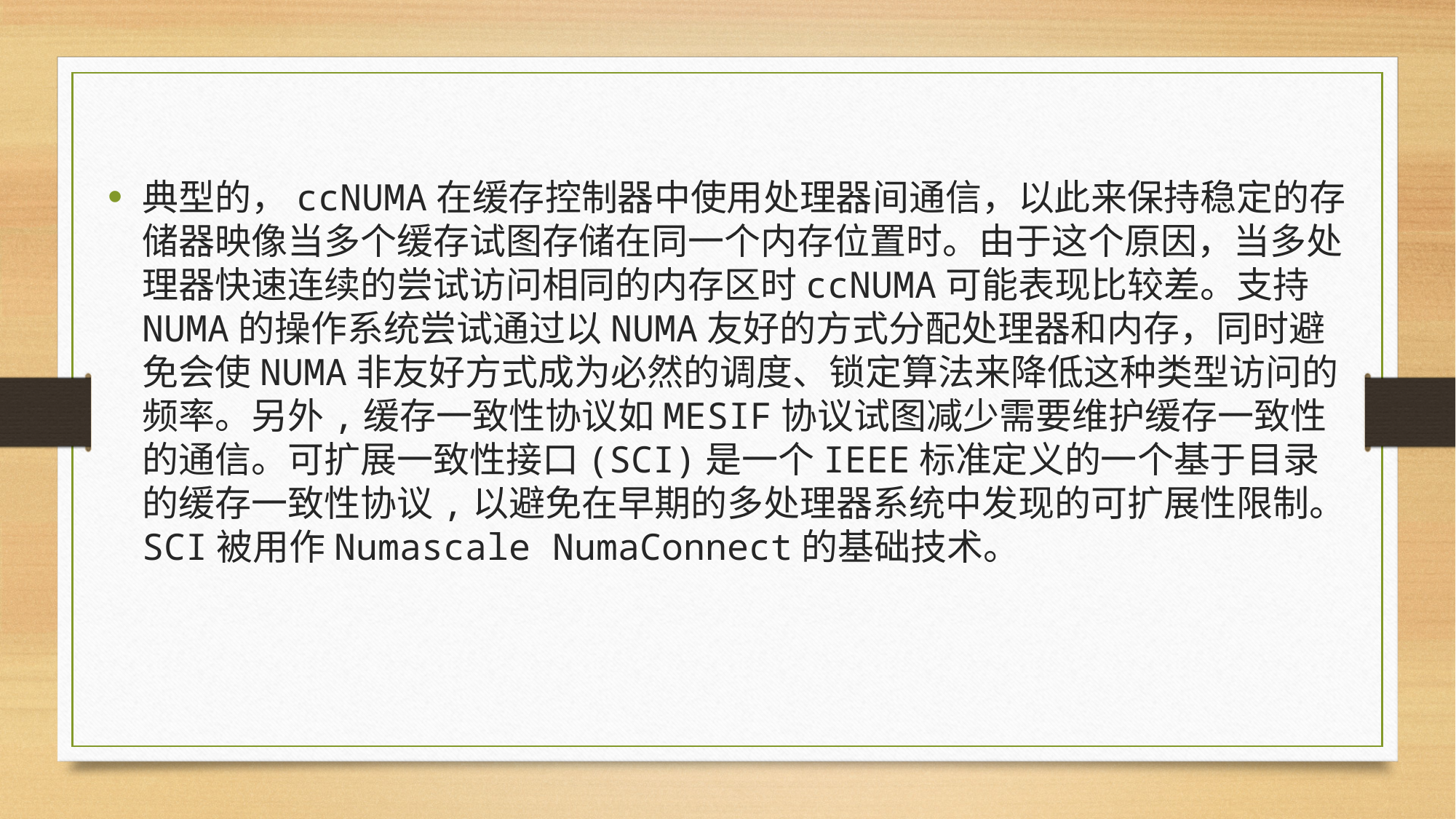

#
典型的，ccNUMA在缓存控制器中使用处理器间通信，以此来保持稳定的存储器映像当多个缓存试图存储在同一个内存位置时。由于这个原因，当多处理器快速连续的尝试访问相同的内存区时ccNUMA可能表现比较差。支持NUMA的操作系统尝试通过以NUMA友好的方式分配处理器和内存，同时避免会使NUMA非友好方式成为必然的调度、锁定算法来降低这种类型访问的频率。另外,缓存一致性协议如MESIF协议试图减少需要维护缓存一致性的通信。可扩展一致性接口(SCI)是一个IEEE标准定义的一个基于目录的缓存一致性协议,以避免在早期的多处理器系统中发现的可扩展性限制。SCI被用作Numascale NumaConnect的基础技术。